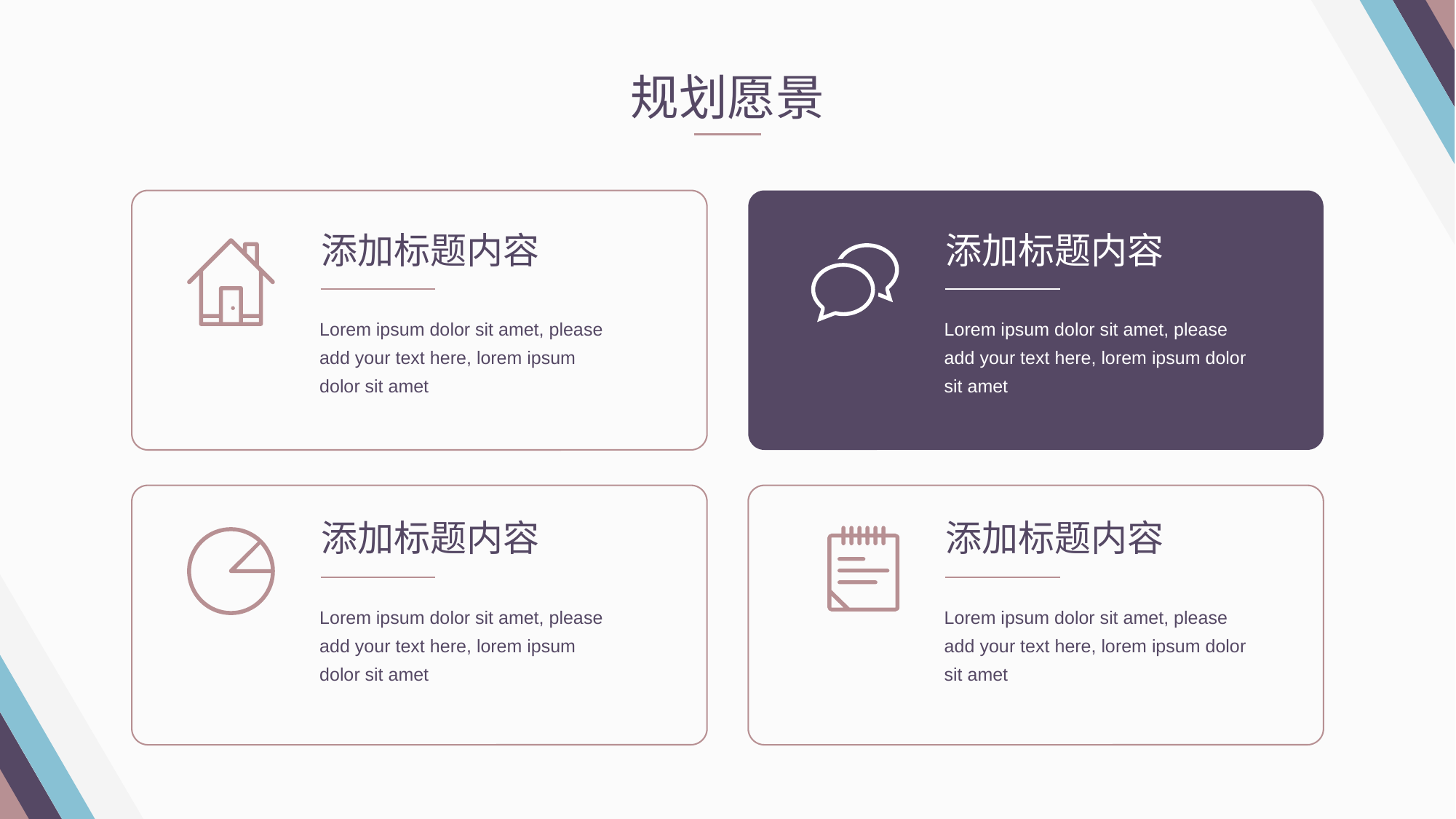

规划愿景

添加标题内容
添加标题内容

Lorem ipsum dolor sit amet, please add your text here, lorem ipsum dolor sit amet
Lorem ipsum dolor sit amet, please add your text here, lorem ipsum dolor sit amet

添加标题内容
添加标题内容

Lorem ipsum dolor sit amet, please add your text here, lorem ipsum dolor sit amet
Lorem ipsum dolor sit amet, please add your text here, lorem ipsum dolor sit amet